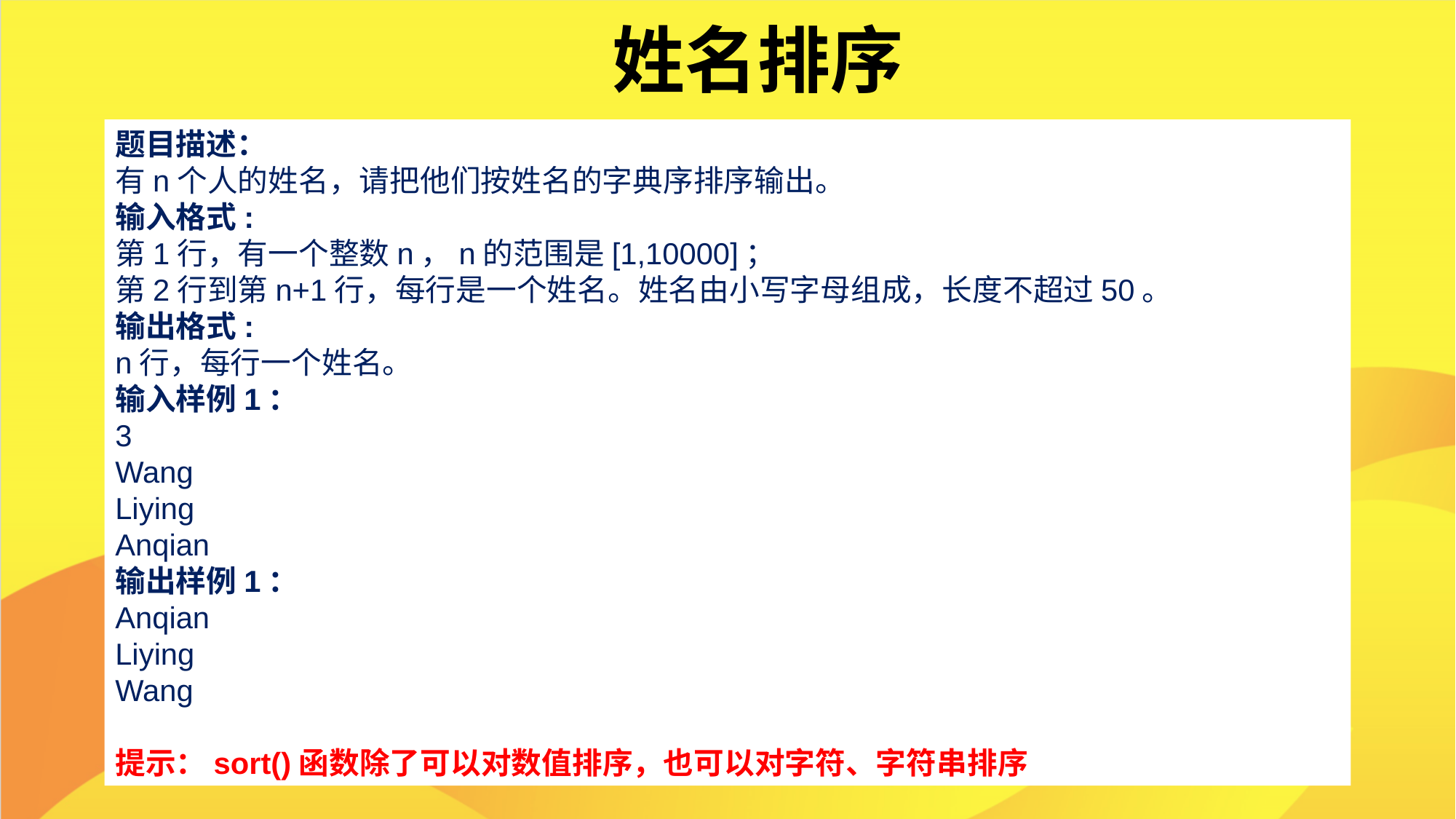

姓名排序
题目描述：
有n个人的姓名，请把他们按姓名的字典序排序输出。
输入格式:
第1行，有一个整数n，n的范围是[1,10000]；
第2行到第n+1行，每行是一个姓名。姓名由小写字母组成，长度不超过50。
输出格式:
n行，每行一个姓名。
输入样例1：
3
Wang
Liying
Anqian
输出样例1：
Anqian
Liying
Wang

提示：sort()函数除了可以对数值排序，也可以对字符、字符串排序